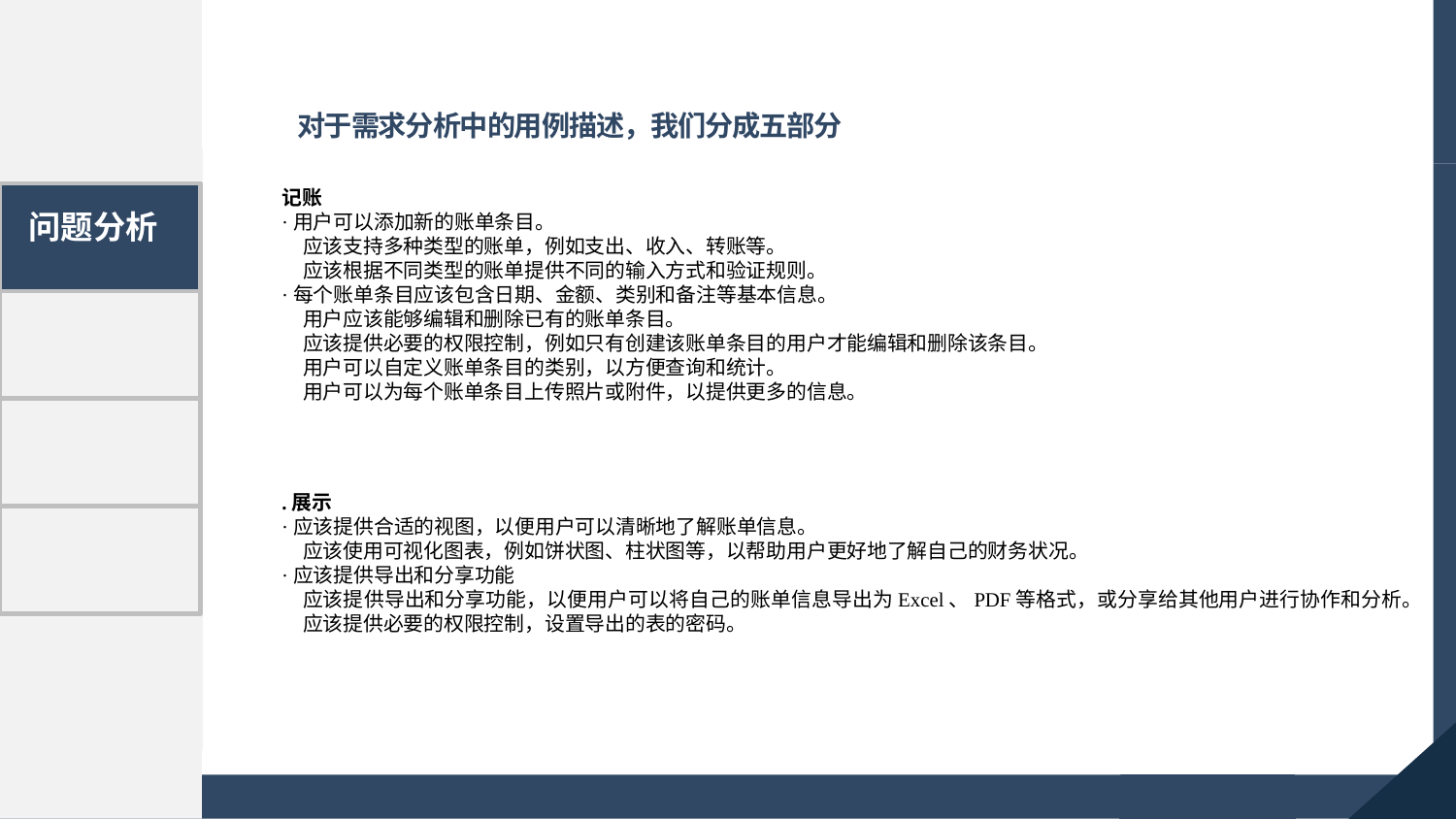

对于需求分析中的用例描述，我们分成五部分

记账
·用户可以添加新的账单条目。
应该支持多种类型的账单，例如支出、收入、转账等。
应该根据不同类型的账单提供不同的输入方式和验证规则。
·每个账单条目应该包含日期、金额、类别和备注等基本信息。
用户应该能够编辑和删除已有的账单条目。
应该提供必要的权限控制，例如只有创建该账单条目的用户才能编辑和删除该条目。
用户可以自定义账单条目的类别，以方便查询和统计。
用户可以为每个账单条目上传照片或附件，以提供更多的信息。

问题分析

.展示
·应该提供合适的视图，以便用户可以清晰地了解账单信息。
应该使用可视化图表，例如饼状图、柱状图等，以帮助用户更好地了解自己的财务状况。
·应该提供导出和分享功能
应该提供导出和分享功能，以便用户可以将自己的账单信息导出为Excel、PDF等格式，或分享给其他用户进行协作和分析。
应该提供必要的权限控制，设置导出的表的密码。